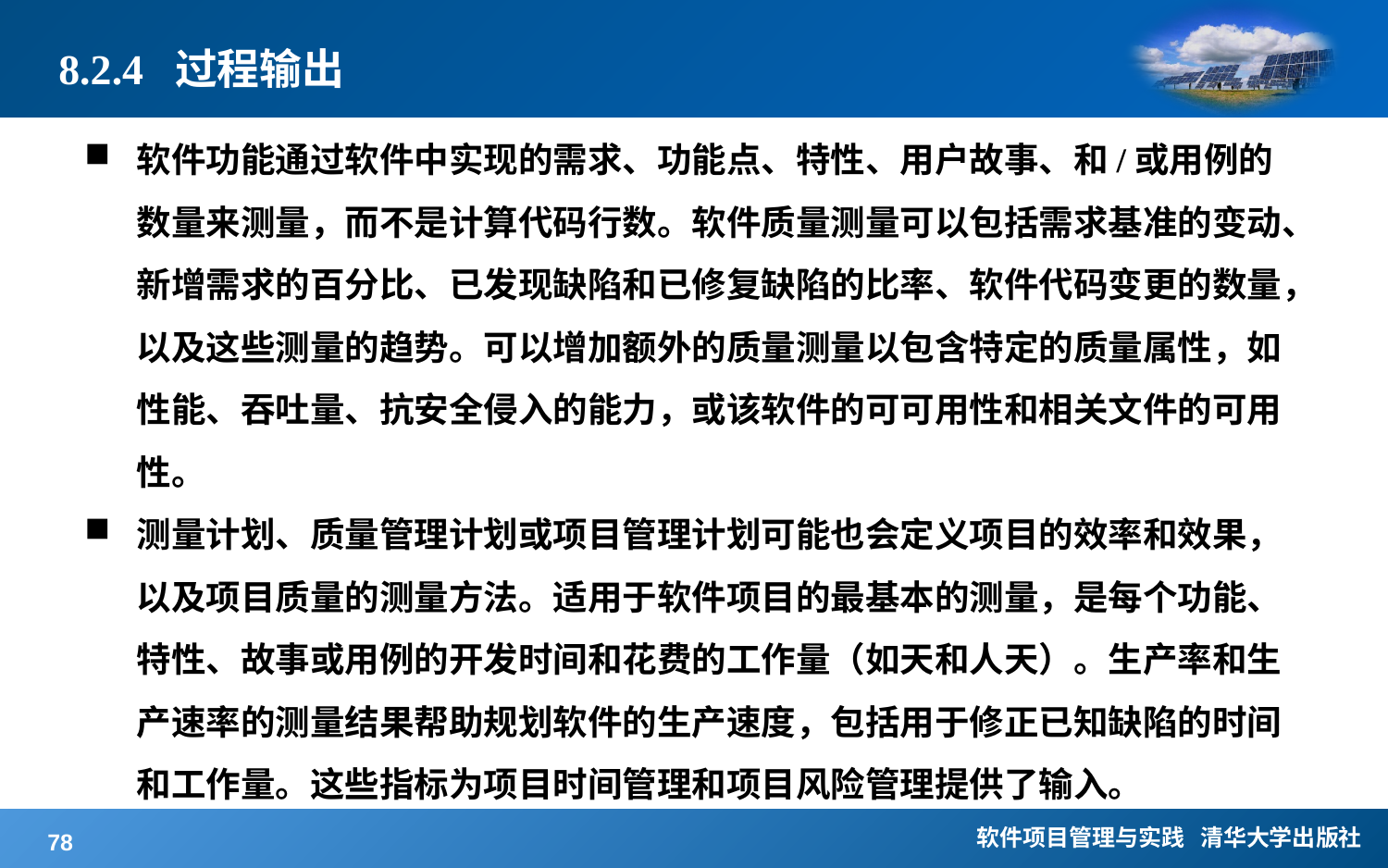

# 8.2.4  过程输出
软件功能通过软件中实现的需求、功能点、特性、用户故事、和/或用例的数量来测量，而不是计算代码行数。软件质量测量可以包括需求基准的变动、新增需求的百分比、已发现缺陷和已修复缺陷的比率、软件代码变更的数量，以及这些测量的趋势。可以增加额外的质量测量以包含特定的质量属性，如性能、吞吐量、抗安全侵入的能力，或该软件的可可用性和相关文件的可用性。
测量计划、质量管理计划或项目管理计划可能也会定义项目的效率和效果，以及项目质量的测量方法。适用于软件项目的最基本的测量，是每个功能、特性、故事或用例的开发时间和花费的工作量（如天和人天）。生产率和生产速率的测量结果帮助规划软件的生产速度，包括用于修正已知缺陷的时间和工作量。这些指标为项目时间管理和项目风险管理提供了输入。